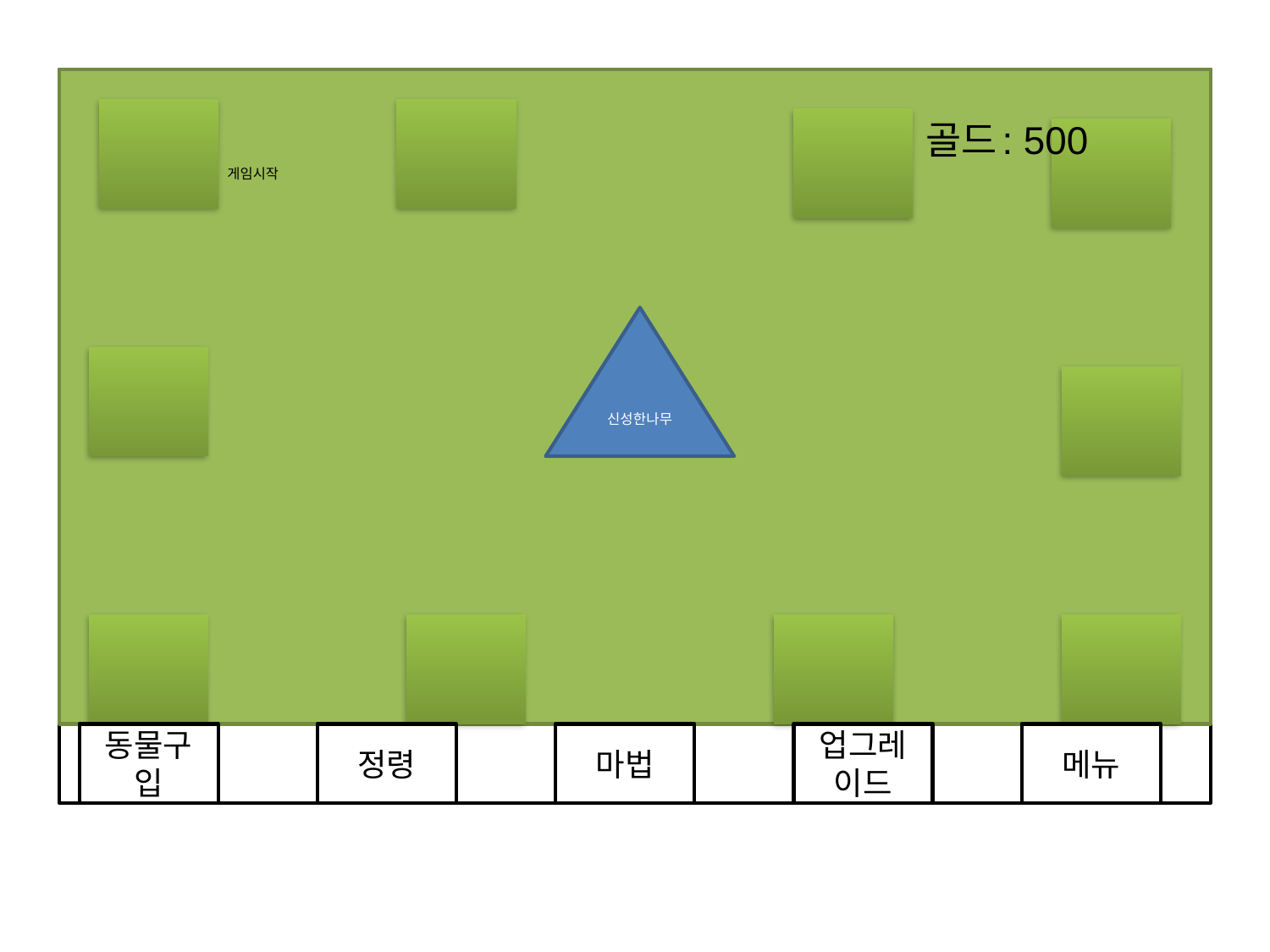

골드: 500

# 게임시작
신성한나무

동물구입
정령
마법
업그레이드
메뉴